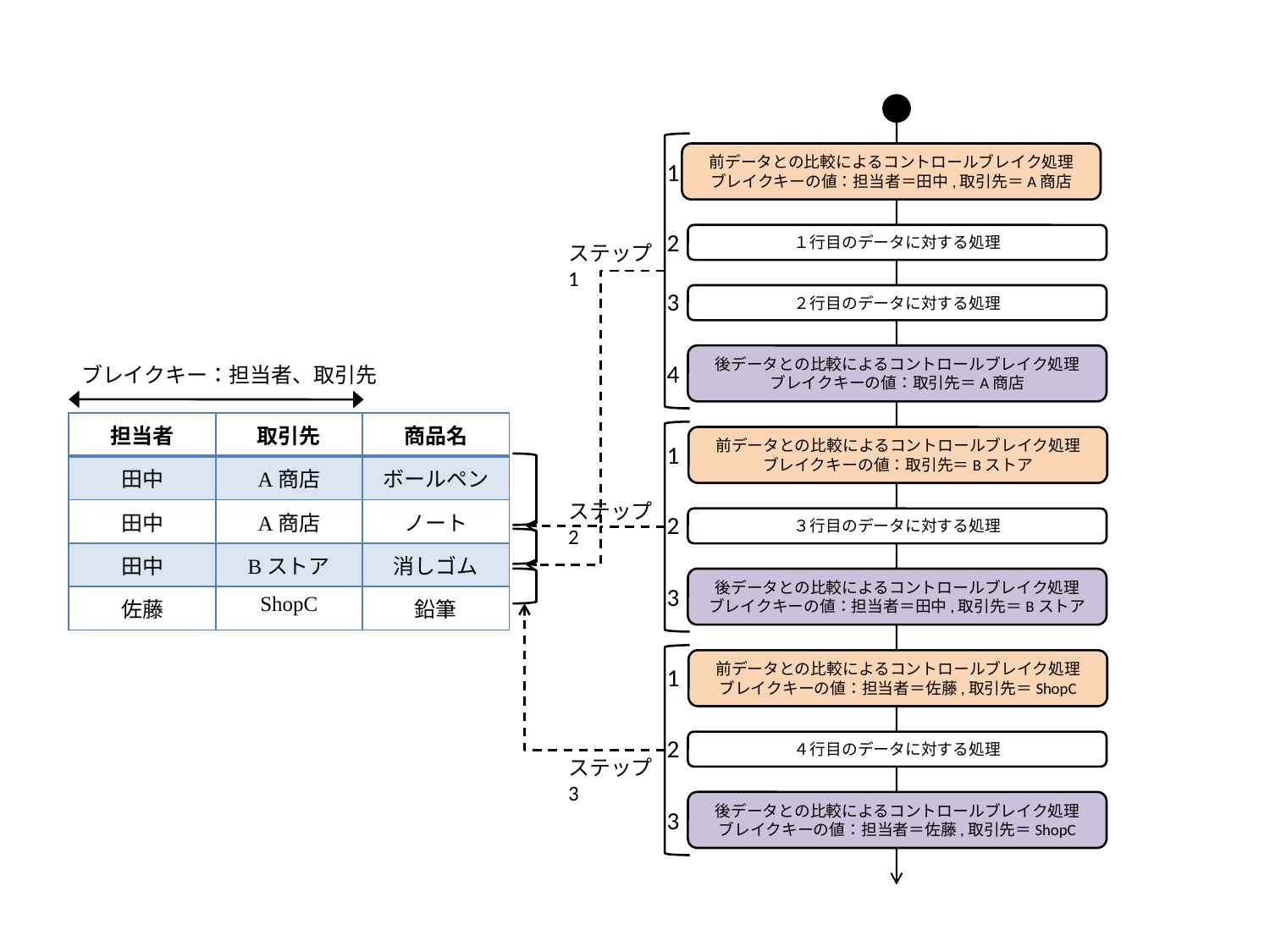

前データとの比較によるコントロールブレイク処理
ブレイクキーの値：担当者＝田中,取引先＝A商店
1
2
１行目のデータに対する処理
ステップ1
3
２行目のデータに対する処理
後データとの比較によるコントロールブレイク処理
ブレイクキーの値：取引先＝A商店
4
ブレイクキー：担当者、取引先
| 担当者 | 取引先 | 商品名 |
| --- | --- | --- |
| 田中 | A商店 | ボールペン |
| 田中 | A商店 | ノート |
| 田中 | Bストア | 消しゴム |
| 佐藤 | ShopC | 鉛筆 |

前データとの比較によるコントロールブレイク処理
ブレイクキーの値：取引先＝Bストア
1

ステップ2
2
３行目のデータに対する処理

後データとの比較によるコントロールブレイク処理
ブレイクキーの値：担当者＝田中,取引先＝Bストア

3

前データとの比較によるコントロールブレイク処理
ブレイクキーの値：担当者＝佐藤,取引先＝ShopC
1
2
４行目のデータに対する処理
ステップ3
後データとの比較によるコントロールブレイク処理
ブレイクキーの値：担当者＝佐藤,取引先＝ShopC
3